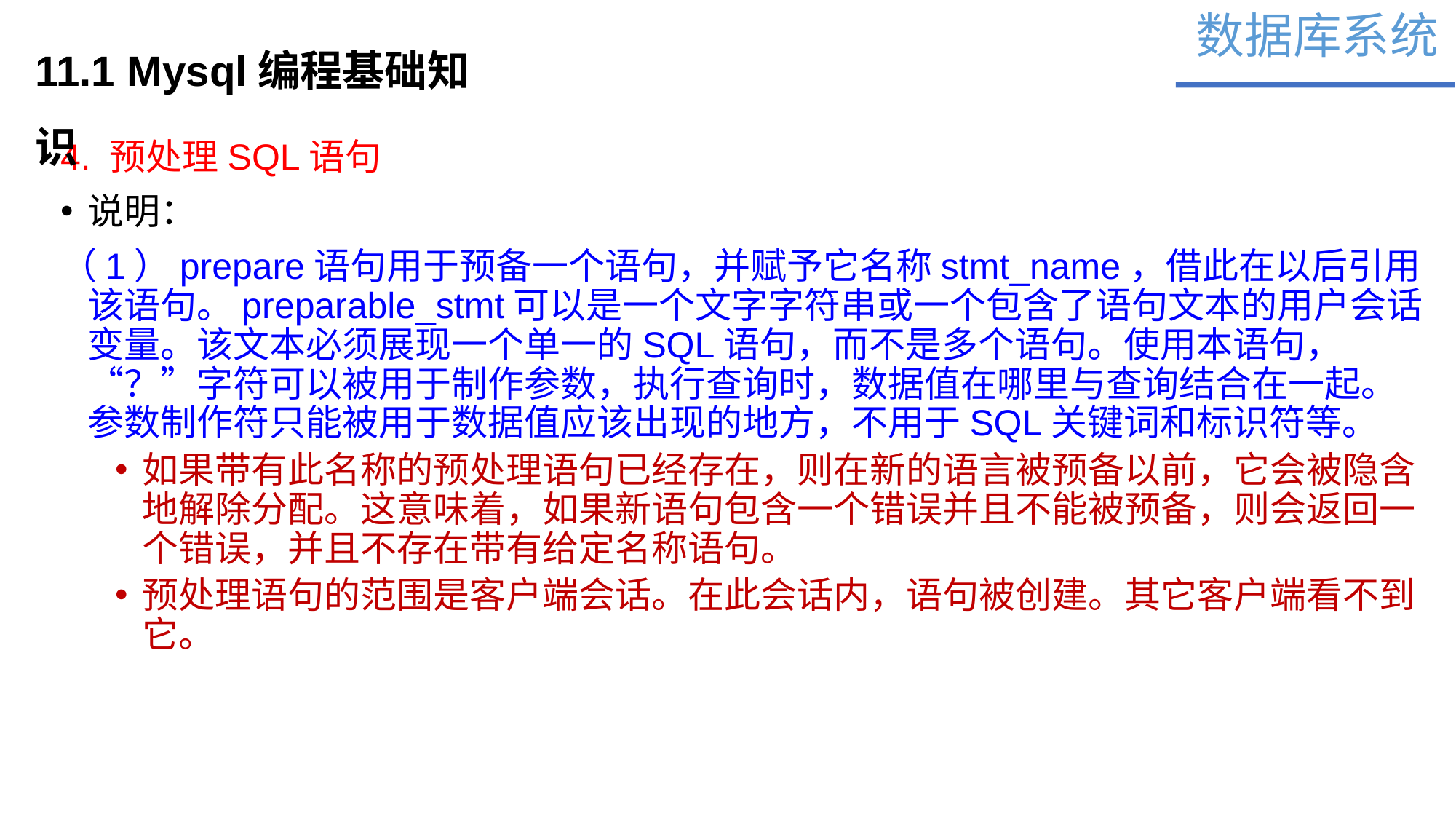

数据库系统
11.1 Mysql编程基础知识

4. 预处理SQL语句
说明：
（1）prepare语句用于预备一个语句，并赋予它名称stmt_name，借此在以后引用该语句。preparable_stmt可以是一个文字字符串或一个包含了语句文本的用户会话变量。该文本必须展现一个单一的SQL语句，而不是多个语句。使用本语句，“？”字符可以被用于制作参数，执行查询时，数据值在哪里与查询结合在一起。参数制作符只能被用于数据值应该出现的地方，不用于SQL关键词和标识符等。
如果带有此名称的预处理语句已经存在，则在新的语言被预备以前，它会被隐含地解除分配。这意味着，如果新语句包含一个错误并且不能被预备，则会返回一个错误，并且不存在带有给定名称语句。
预处理语句的范围是客户端会话。在此会话内，语句被创建。其它客户端看不到它。